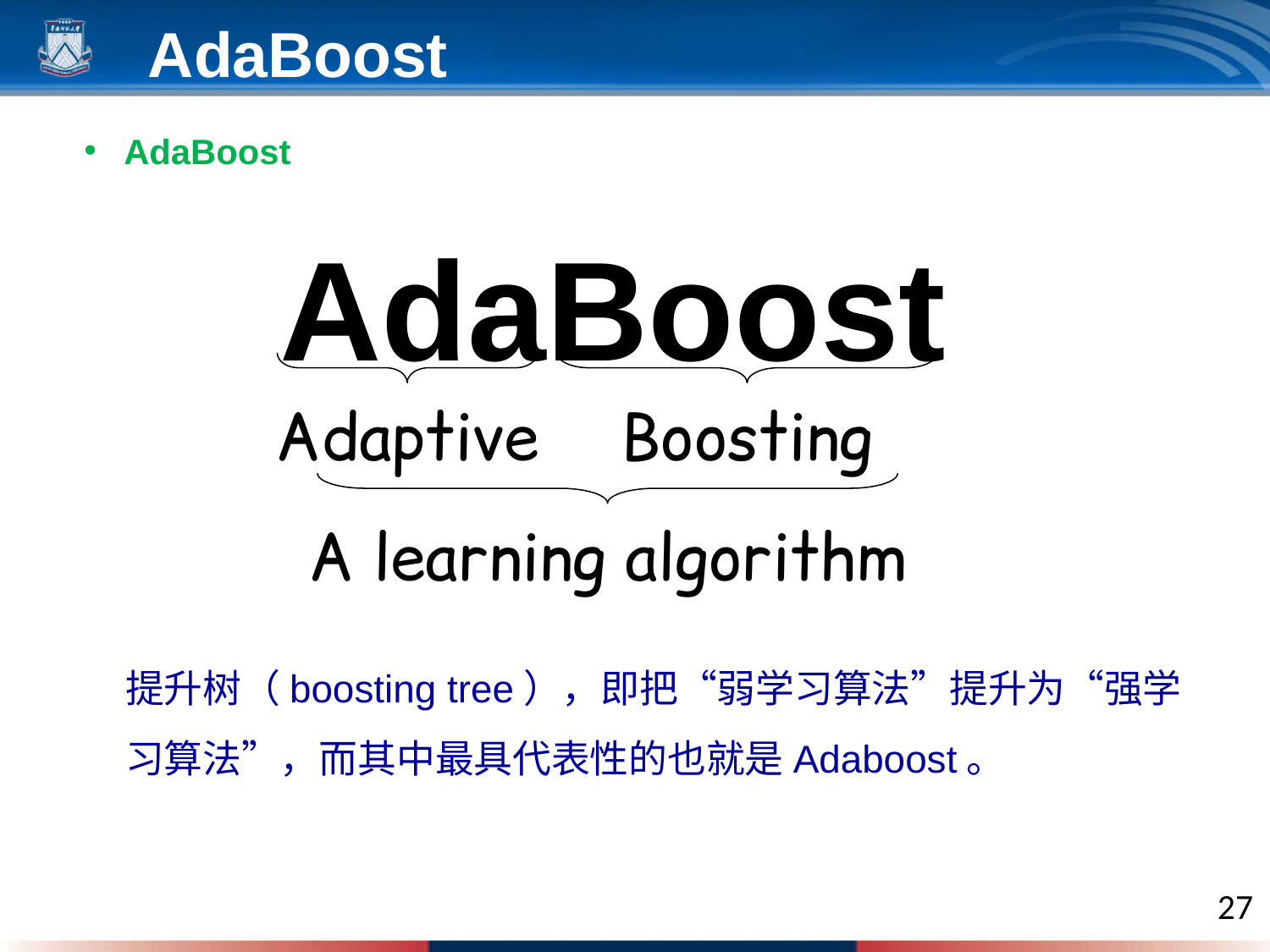

AdaBoost
AdaBoost

Boosting

A learning algorithm
AdaBoost

Adaptive
提升树（boosting tree），即把“弱学习算法”提升为“强学习算法”，而其中最具代表性的也就是Adaboost。